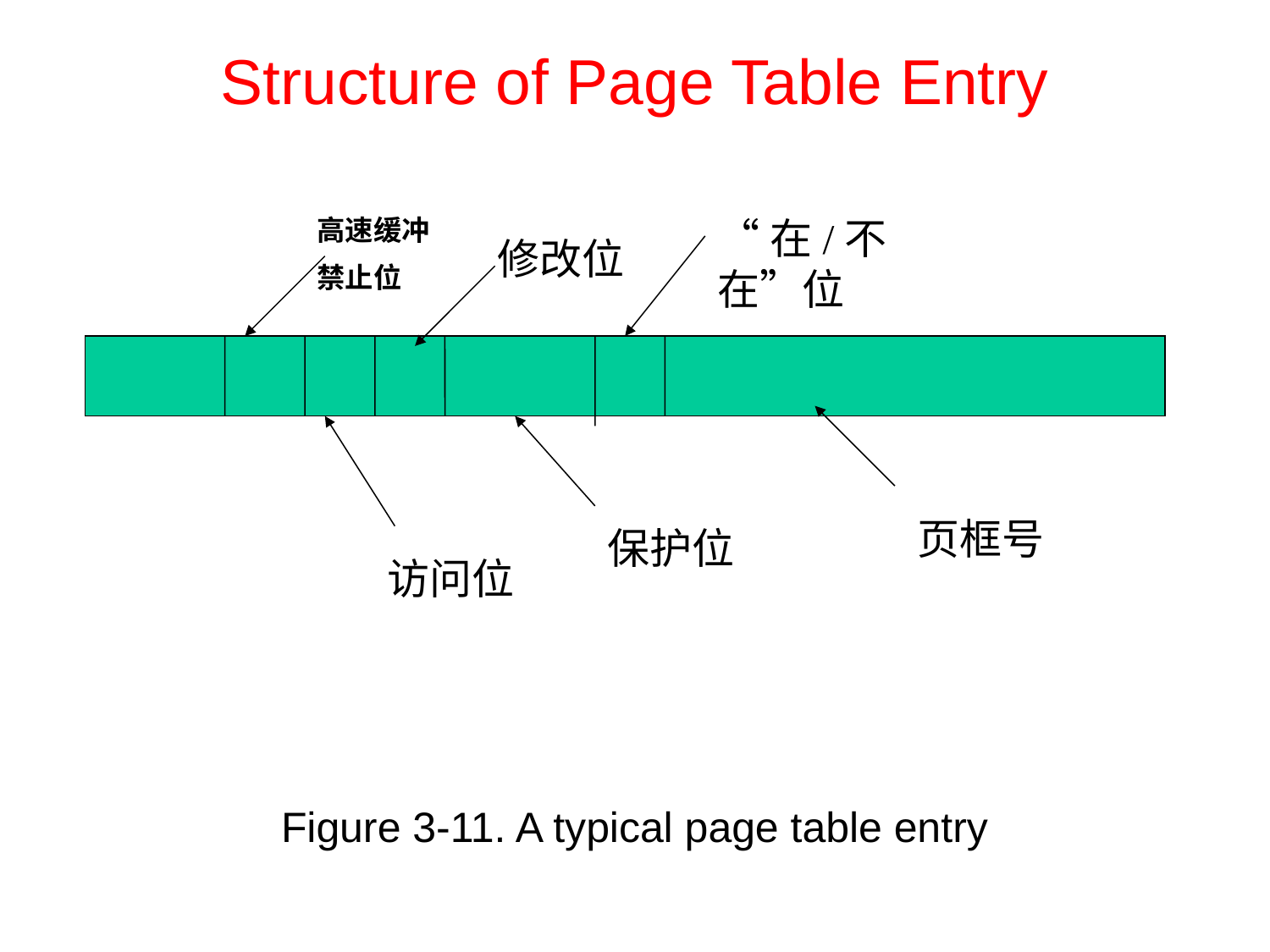

Structure of Page Table Entry
高速缓冲
禁止位
“在/不在”位
修改位

页框号
保护位
访问位
Figure 3-11. A typical page table entry